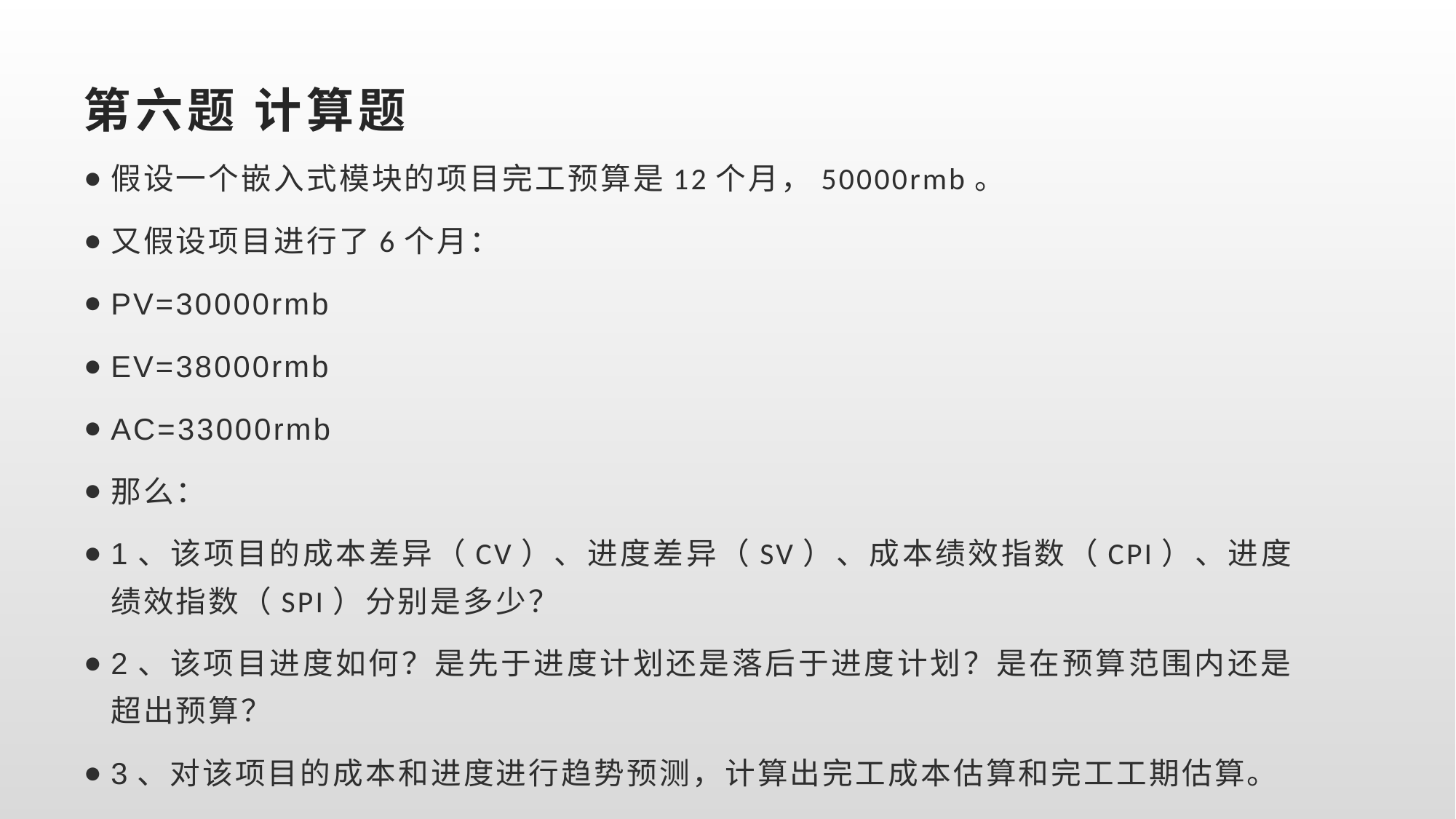

# 第六题 计算题
假设一个嵌入式模块的项目完工预算是12个月，50000rmb。
又假设项目进行了6个月：
PV=30000rmb
EV=38000rmb
AC=33000rmb
那么：
1、该项目的成本差异（CV）、进度差异（SV）、成本绩效指数（CPI）、进度绩效指数（SPI）分别是多少？
2、该项目进度如何？是先于进度计划还是落后于进度计划？是在预算范围内还是超出预算？
3、对该项目的成本和进度进行趋势预测，计算出完工成本估算和完工工期估算。